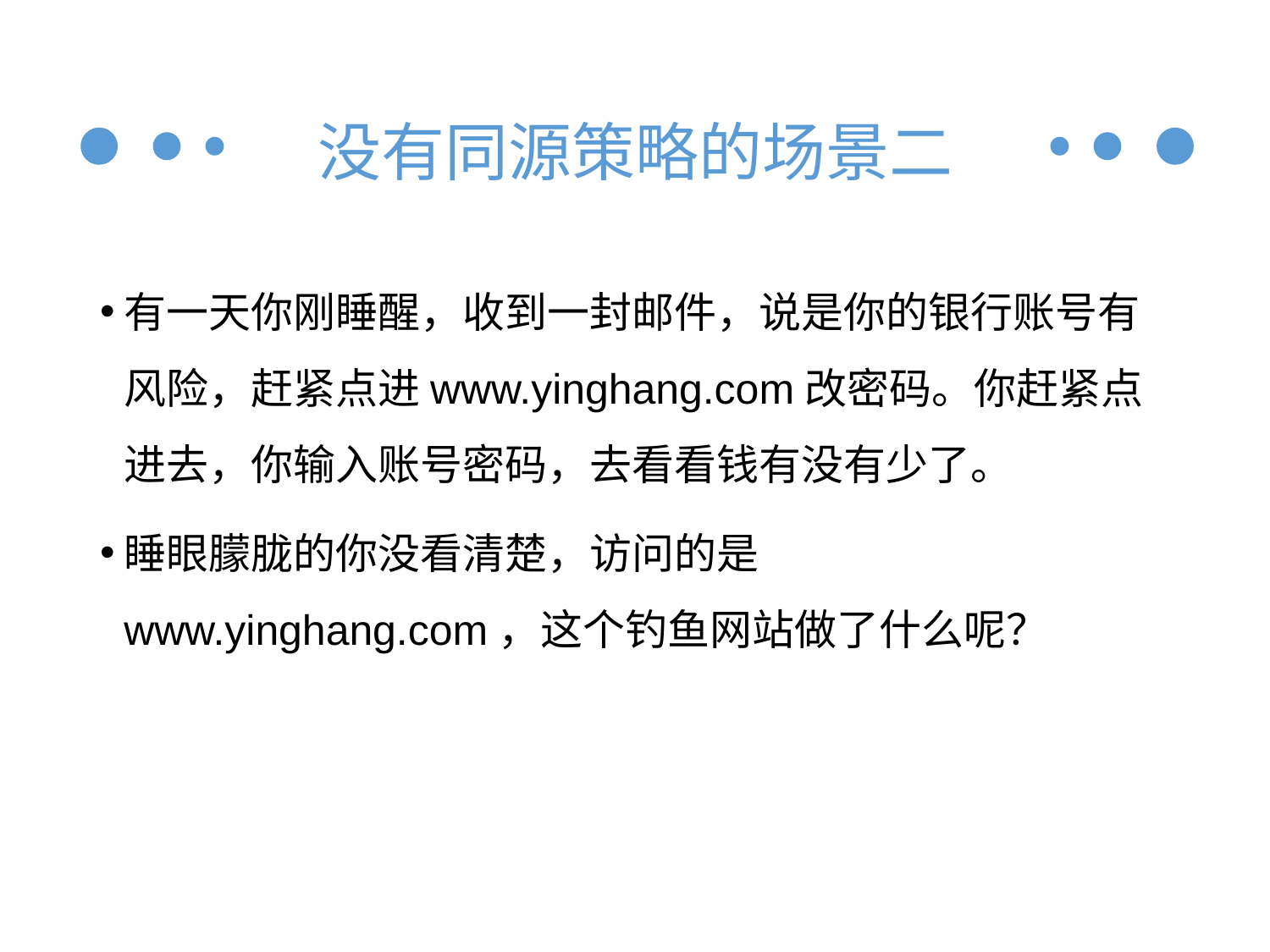

# 没有同源策略的场景二
有一天你刚睡醒，收到一封邮件，说是你的银行账号有风险，赶紧点进www.yinghang.com改密码。你赶紧点进去，你输入账号密码，去看看钱有没有少了。
睡眼朦胧的你没看清楚，访问的是www.yinghang.com，这个钓鱼网站做了什么呢？